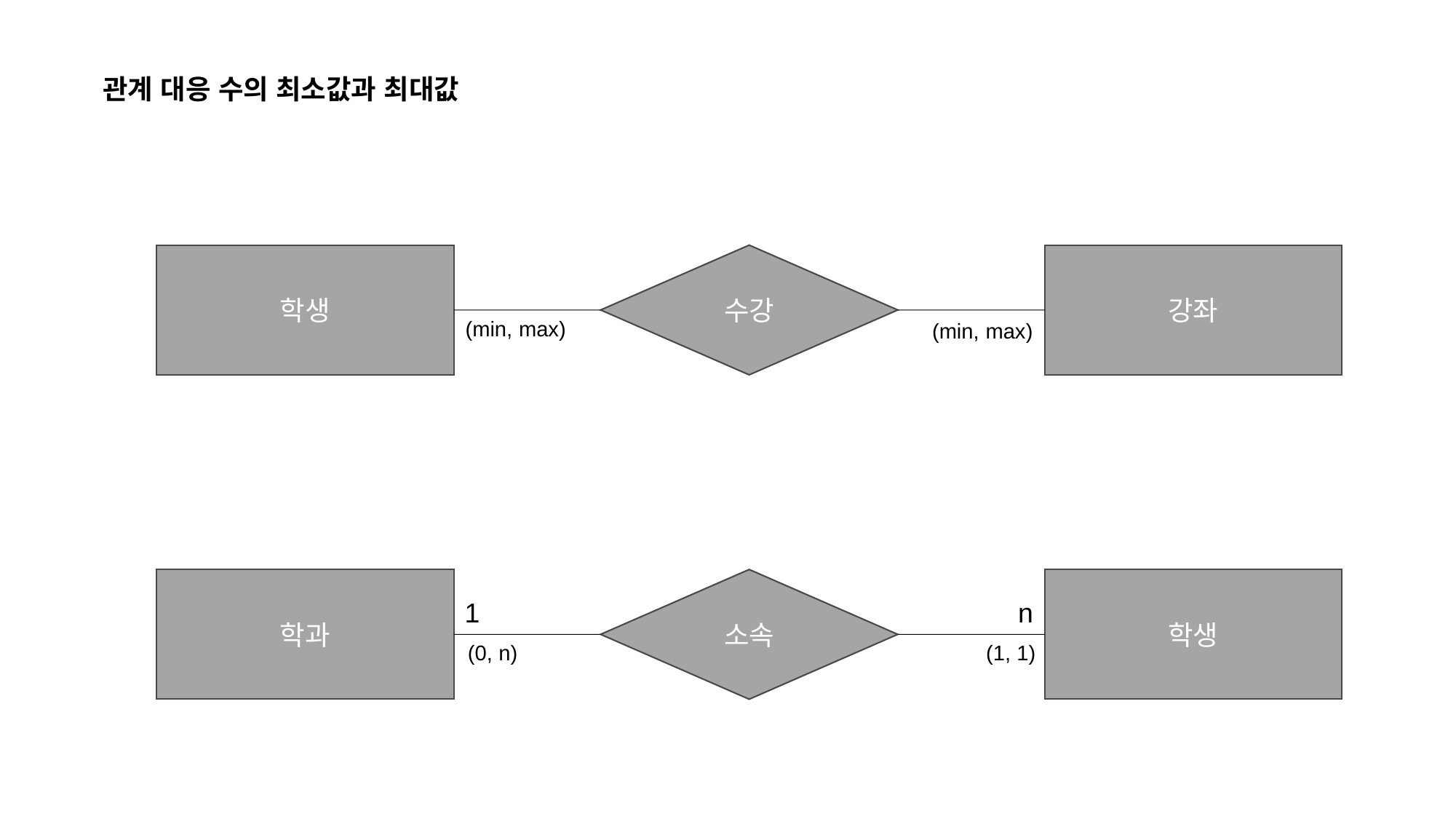

관계 대응 수의 최소값과 최대값
학생
수강
강좌
(min, max)
(min, max)
학과
소속
학생
1
n
(0, n)
(1, 1)